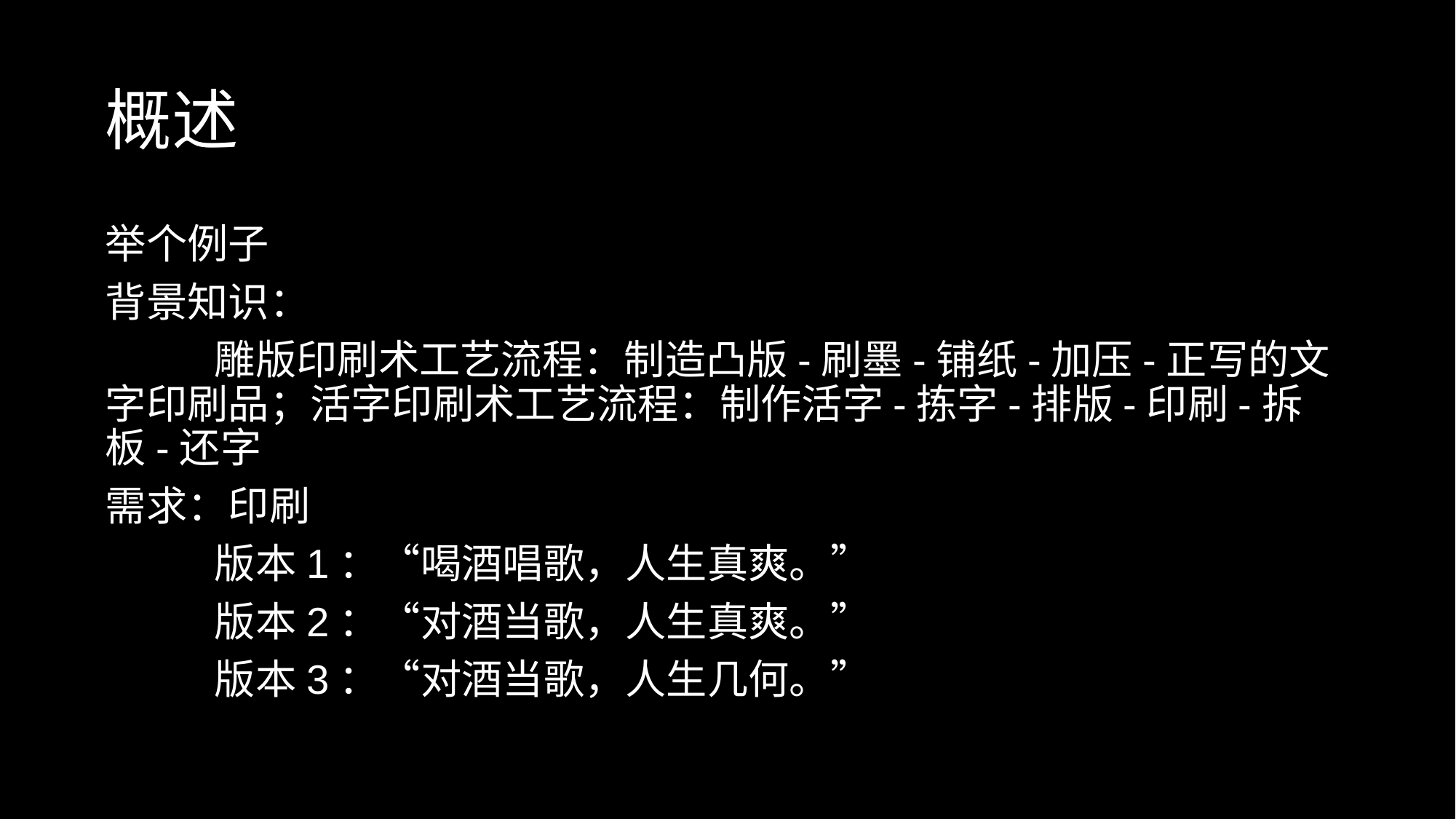

# 概述
举个例子
背景知识：
	雕版印刷术工艺流程：制造凸版-刷墨-铺纸-加压-正写的文字印刷品；活字印刷术工艺流程：制作活字-拣字-排版-印刷-拆板-还字
需求：印刷
	版本1：“喝酒唱歌，人生真爽。”
	版本2：“对酒当歌，人生真爽。”
	版本3：“对酒当歌，人生几何。”